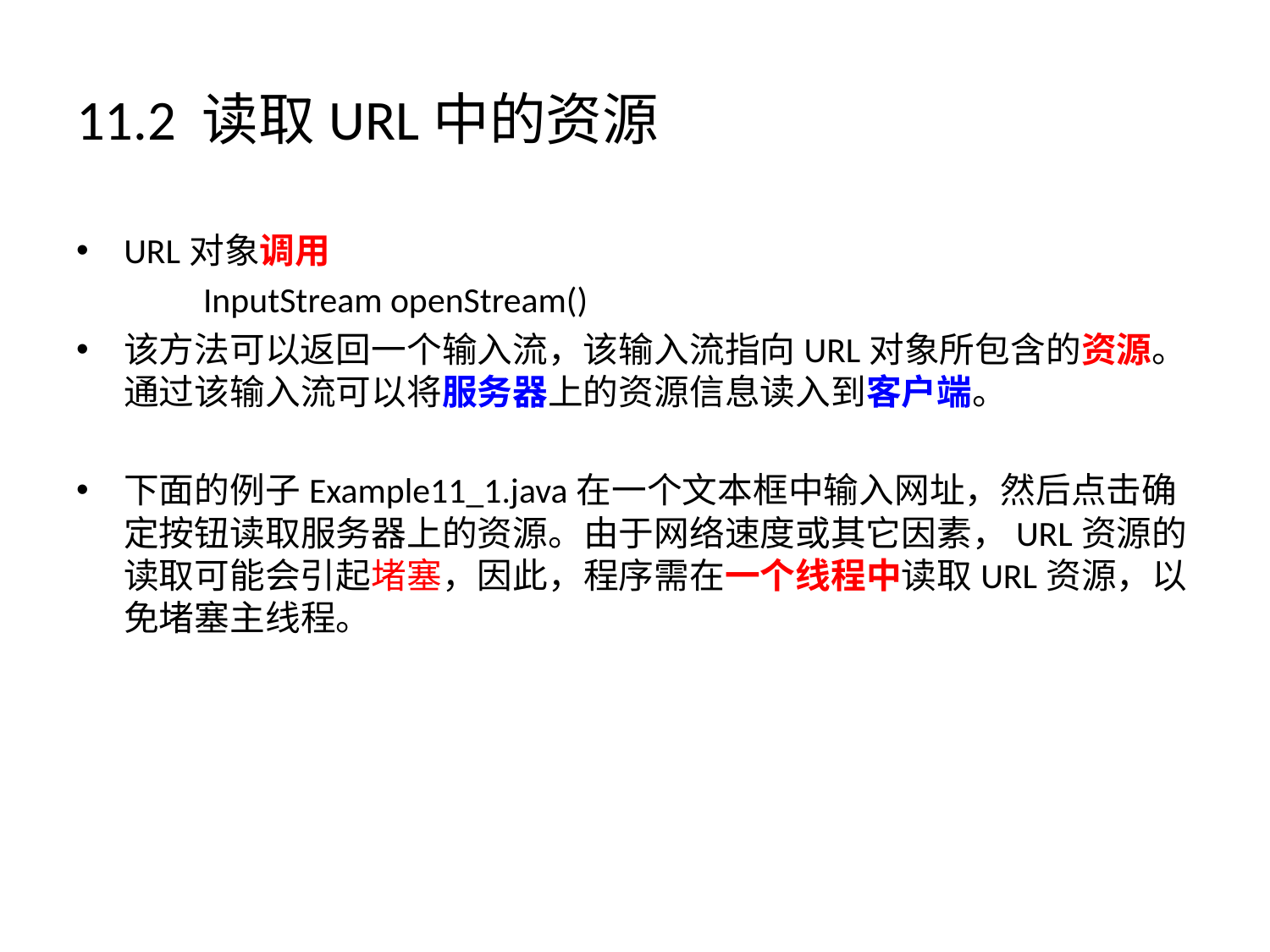

# 11.2 读取URL中的资源
URL对象调用
	InputStream openStream()
该方法可以返回一个输入流，该输入流指向URL对象所包含的资源。通过该输入流可以将服务器上的资源信息读入到客户端。

下面的例子Example11_1.java在一个文本框中输入网址，然后点击确定按钮读取服务器上的资源。由于网络速度或其它因素，URL资源的读取可能会引起堵塞，因此，程序需在一个线程中读取URL资源，以免堵塞主线程。